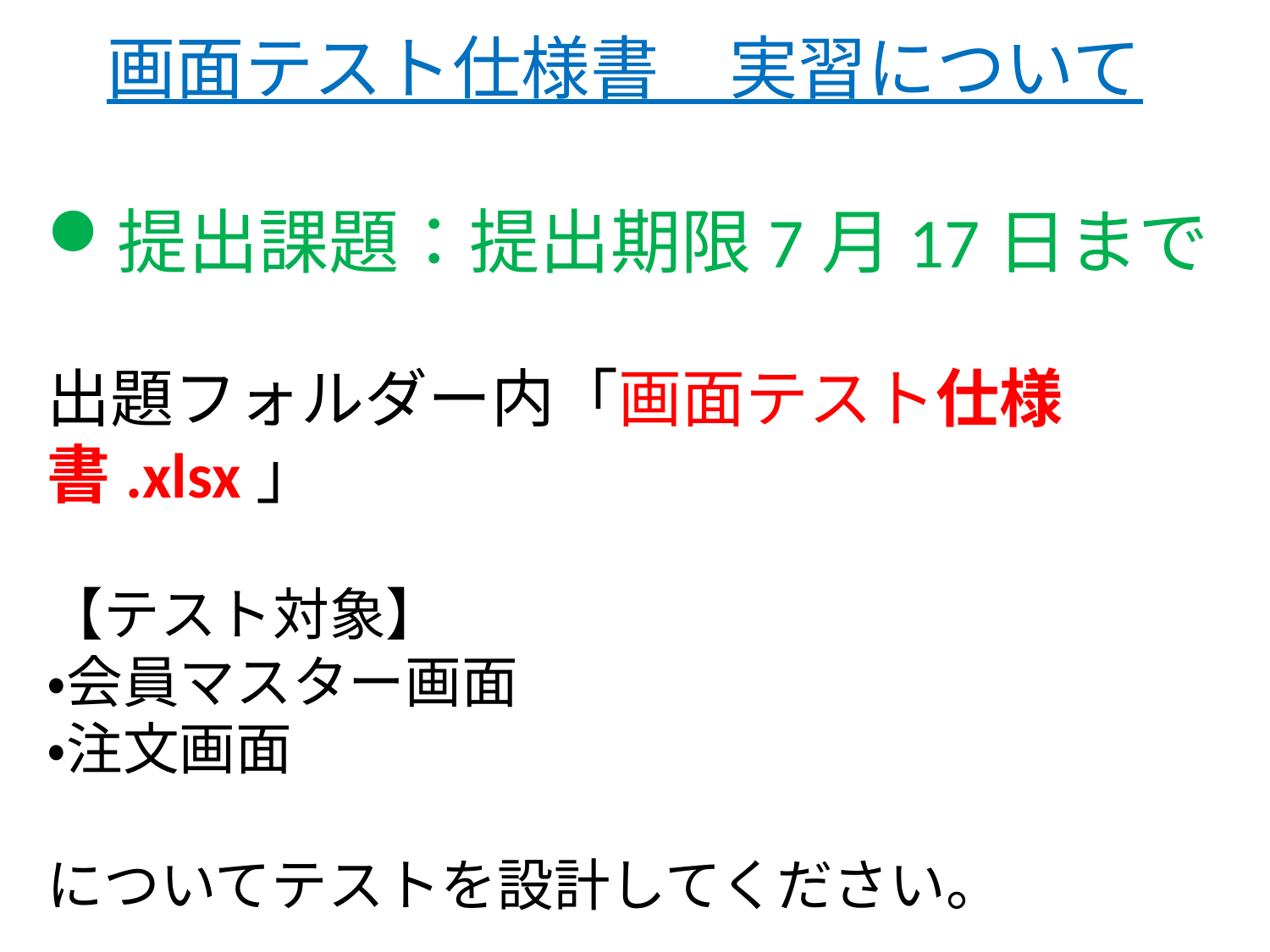

# 画面テスト仕様書　実習について

提出課題：提出期限7月17日まで

出題フォルダー内「画面テスト仕様書.xlsx」

【テスト対象】
・会員マスター画面
・注文画面

についてテストを設計してください。